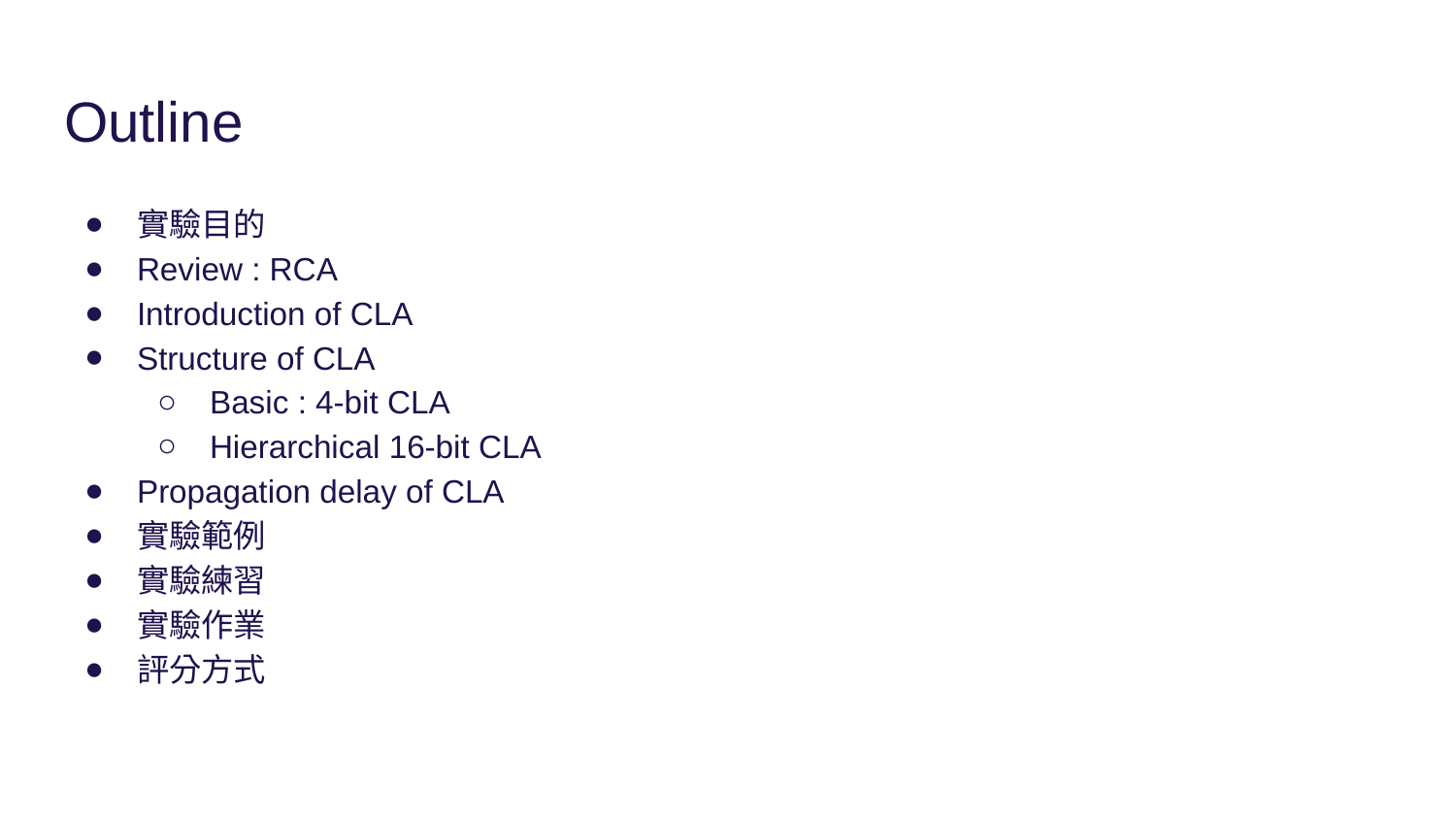

# Outline
實驗目的
Review : RCA
Introduction of CLA
Structure of CLA
Basic : 4-bit CLA
Hierarchical 16-bit CLA
Propagation delay of CLA
實驗範例
實驗練習
實驗作業
評分方式